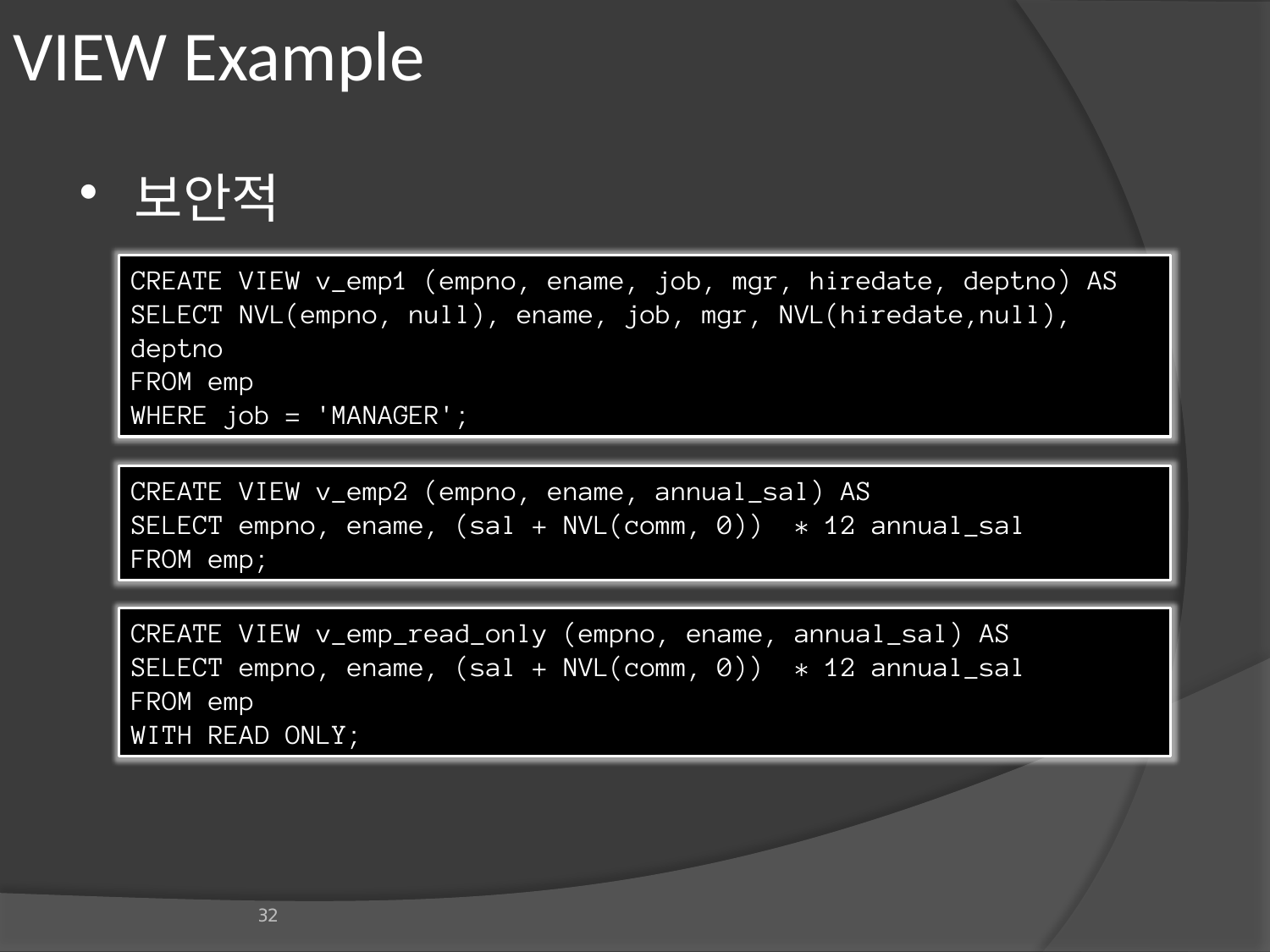

# VIEW Example
보안적

CREATE VIEW v_emp1 (empno, ename, job, mgr, hiredate, deptno) AS
SELECT NVL(empno, null), ename, job, mgr, NVL(hiredate,null), deptno
FROM emp
WHERE job = 'MANAGER';
CREATE VIEW v_emp2 (empno, ename, annual_sal) AS
SELECT empno, ename, (sal + NVL(comm, 0))  * 12 annual_sal
FROM emp;
CREATE VIEW v_emp_read_only (empno, ename, annual_sal) AS
SELECT empno, ename, (sal + NVL(comm, 0))  * 12 annual_sal
FROM emp
WITH READ ONLY;
32